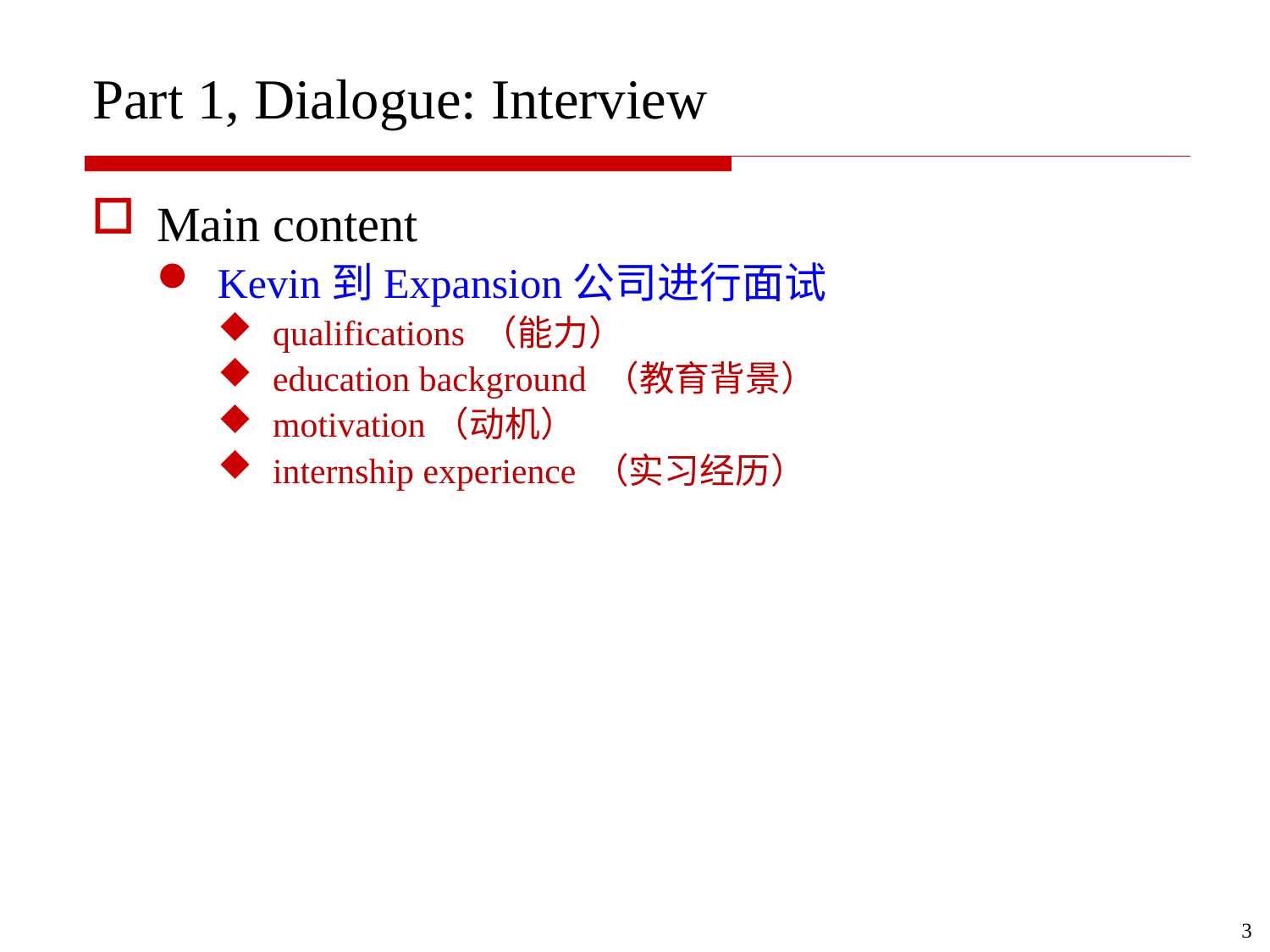

# Part 1, Dialogue: Interview
Main content
Kevin到Expansion公司进行面试
qualifications （能力）
education background （教育背景）
motivation（动机）
internship experience （实习经历）

3